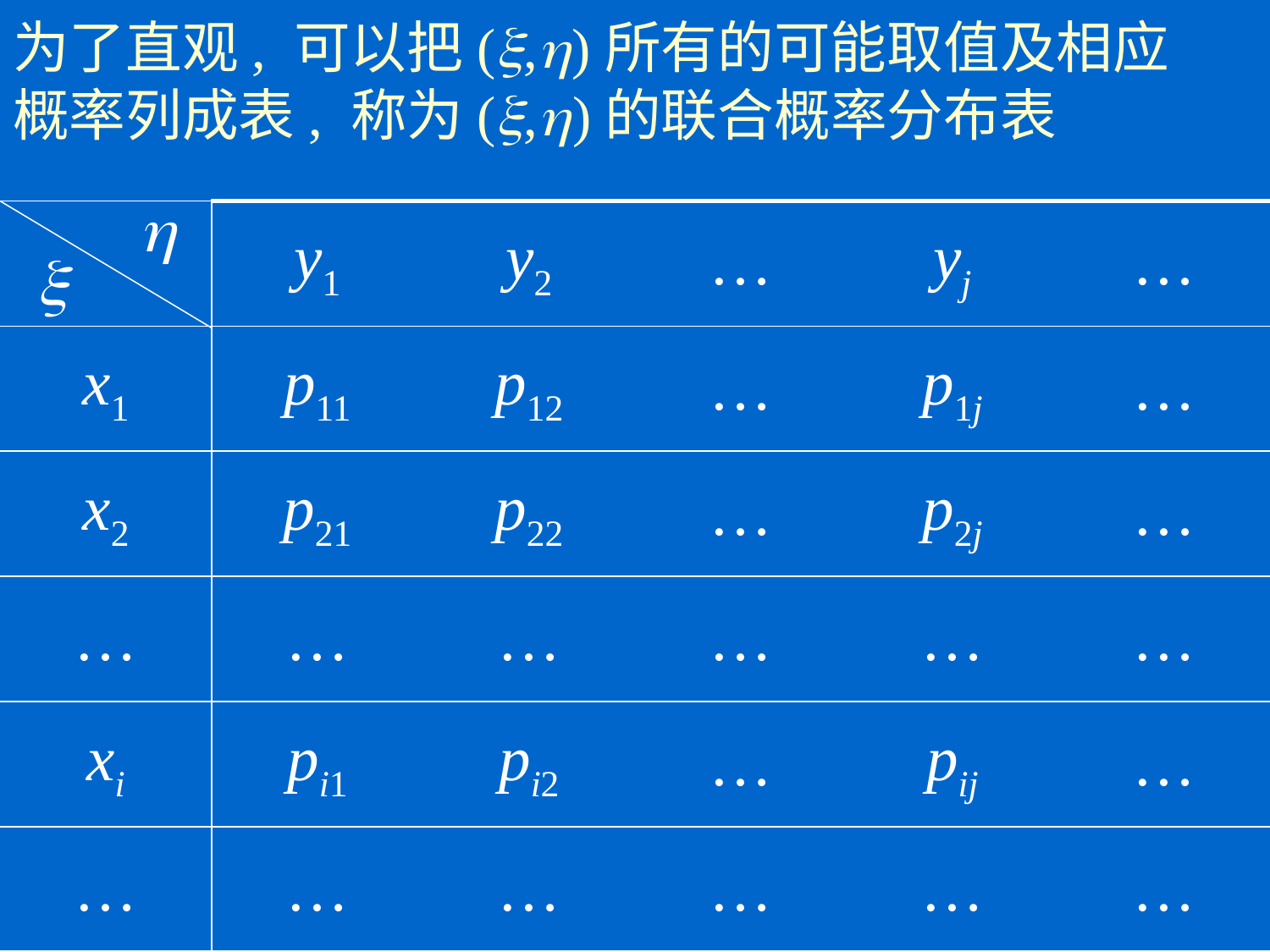

# 为了直观, 可以把(ξ,η)所有的可能取值及相应概率列成表, 称为(ξ,η)的联合概率分布表
| ξ | η | y1 | y2 | … | yj | … |
| --- | --- | --- | --- | --- | --- | --- |
| x1 |  | p11 | p12 | … | p1j | … |
| x2 |  | p21 | p22 | … | p2j | … |
| … |  | … | … | … | … | … |
| xi |  | pi1 | pi2 | … | pij | … |
| … |  | … | … | … | … | … |